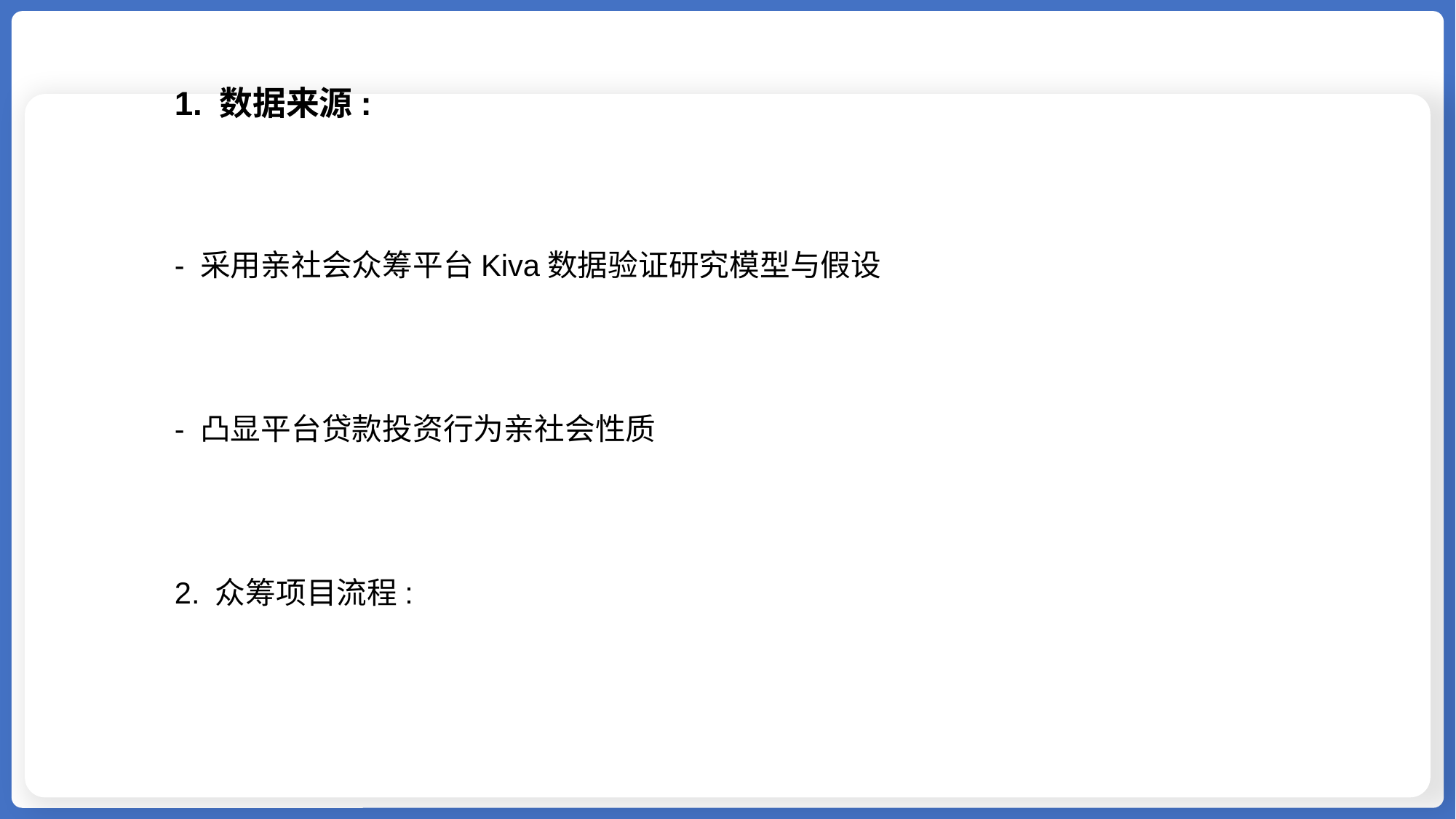

1. 数据来源:

- 采用亲社会众筹平台Kiva数据验证研究模型与假设
- 凸显平台贷款投资行为亲社会性质
2. 众筹项目流程: